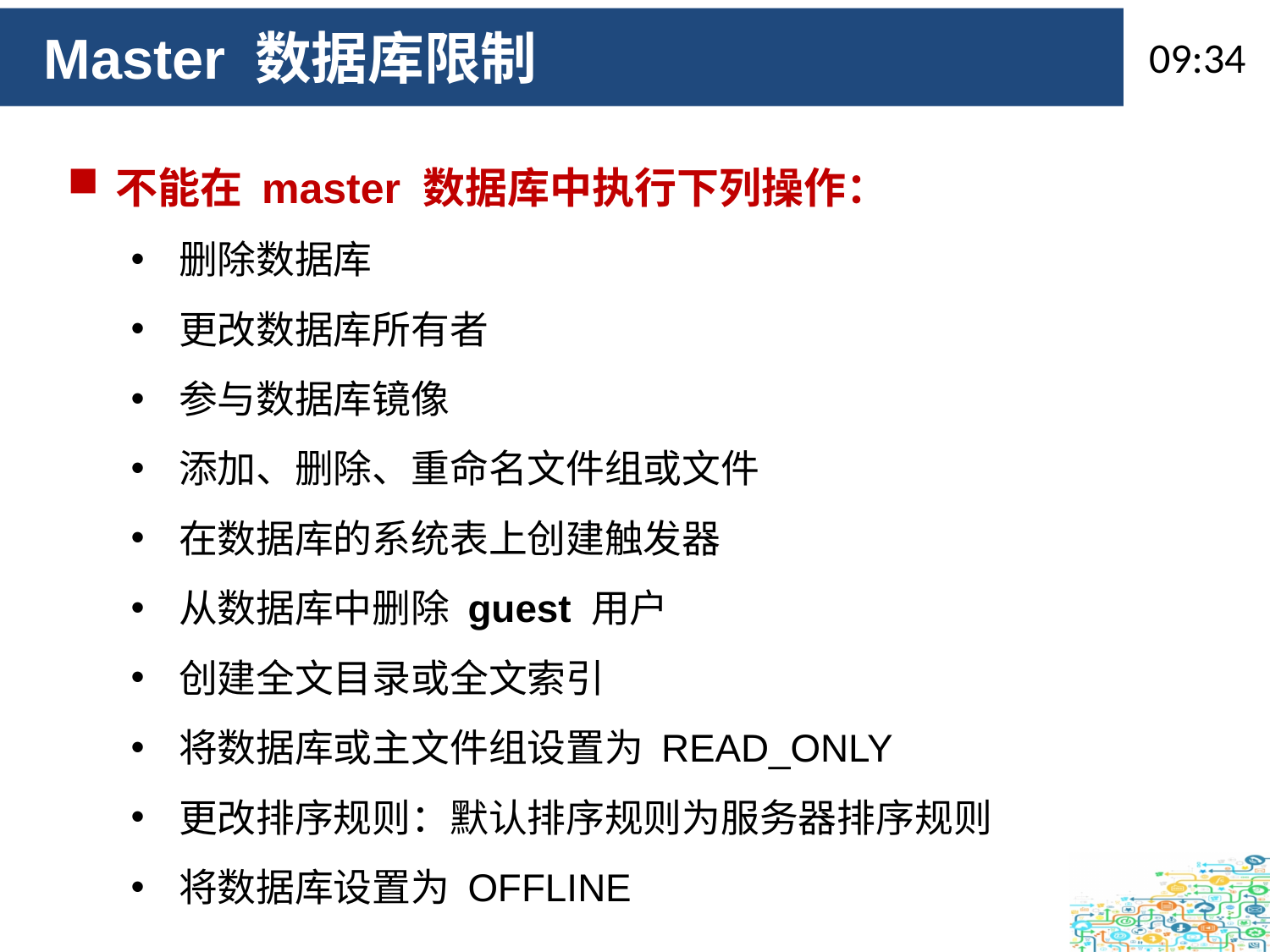

09:34
  Master 数据库限制
不能在 master 数据库中执行下列操作：
删除数据库
更改数据库所有者
参与数据库镜像
添加、删除、重命名文件组或文件
在数据库的系统表上创建触发器
从数据库中删除 guest 用户
创建全文目录或全文索引
将数据库或主文件组设置为 READ_ONLY
更改排序规则：默认排序规则为服务器排序规则
将数据库设置为 OFFLINE